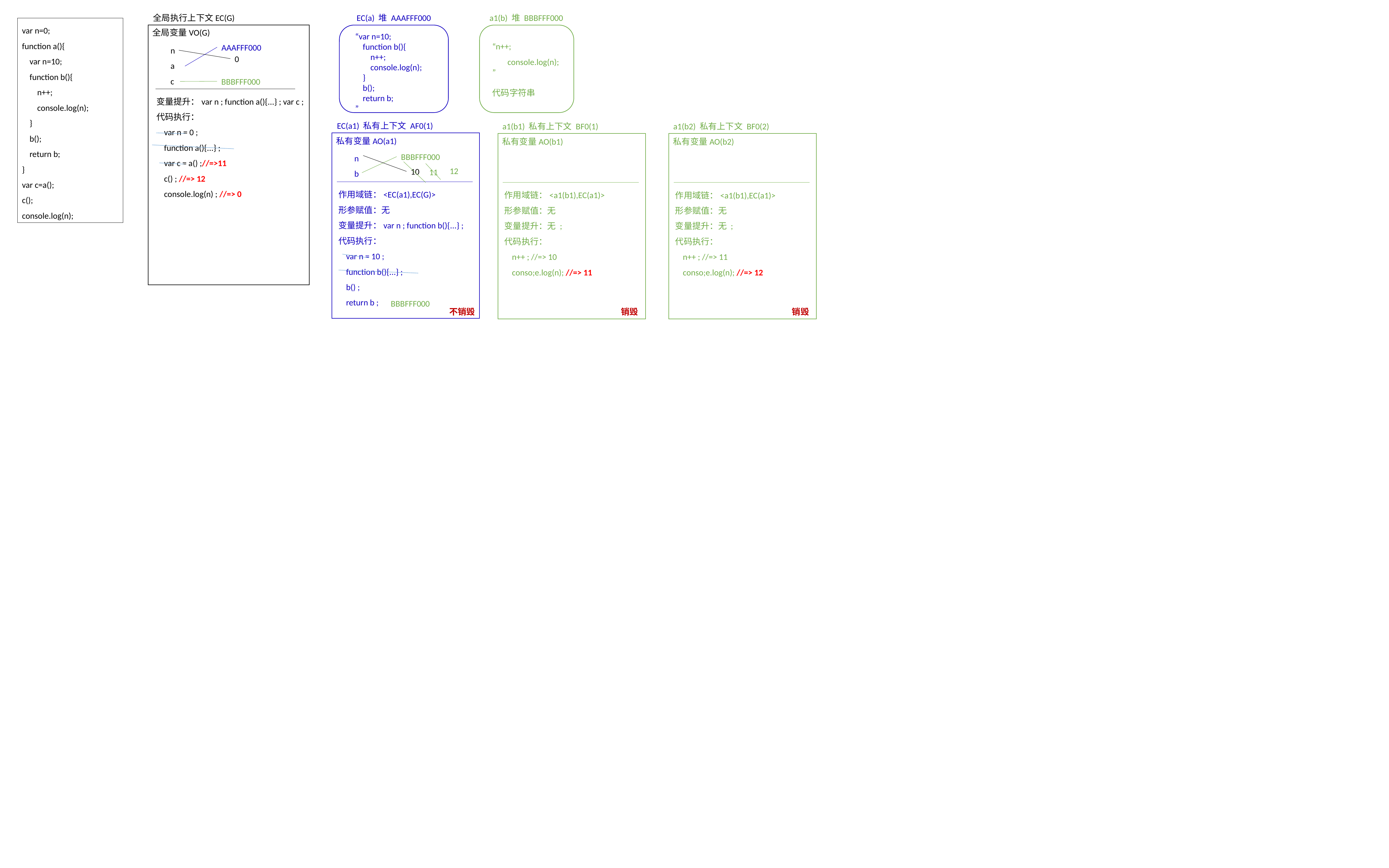

全局执行上下文EC(G)
EC(a) 堆 AAAFFF000
a1(b) 堆 BBBFFF000
var n=0;
function a(){
    var n=10;
    function b(){
        n++;
        console.log(n);
    }
    b();
    return b;
}
var c=a();
c();
console.log(n);

全局变量VO(G)

“var n=10;
    function b(){
        n++;
        console.log(n);
    }
    b();
    return b;
”
“n++;
        console.log(n);
”

代码字符串
n
a
c
AAAFFF000
0
BBBFFF000
变量提升：var n ; function a(){...} ; var c ;
代码执行：
    var n = 0 ;
    function a(){...} ;
    var c = a() ;//=>11
    c() ; //=> 12
    console.log(n) ; //=> 0
EC(a1) 私有上下文 AF0(1)

私有变量AO(a1)
n
b
BBBFFF000
10
作用域链：<EC(a1),EC(G)>
形参赋值：无
变量提升：var n ; function b(){...} ;
代码执行：
    var n = 10 ;
    function b(){...} ;
    b() ;
    return b ;
a1(b1) 私有上下文 BF0(1)

私有变量AO(b1)
作用域链：<a1(b1),EC(a1)>
形参赋值：无
变量提升：无 ;
代码执行：
    n++ ; //=> 10
    conso;e.log(n); //=> 11
销毁
a1(b2) 私有上下文 BF0(2)

私有变量AO(b2)
作用域链：<a1(b1),EC(a1)>
形参赋值：无
变量提升：无 ;
代码执行：
    n++ ; //=> 11
    conso;e.log(n); //=> 12
销毁
12
11
BBBFFF000
不销毁